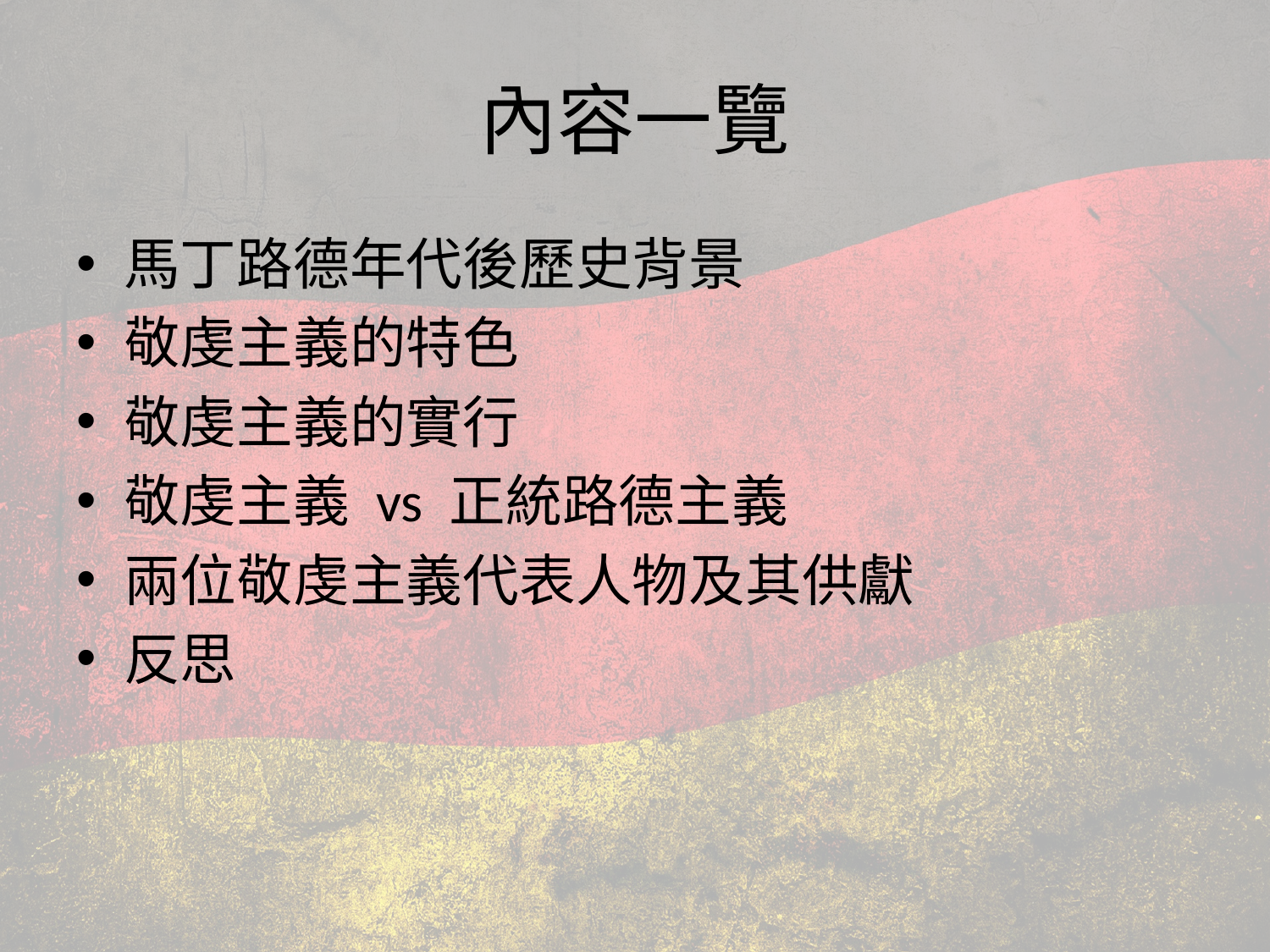

# 內容一覽
馬丁路德年代後歷史背景
敬虔主義的特色
敬虔主義的實行
敬虔主義 vs 正統路德主義
兩位敬虔主義代表人物及其供獻
反思